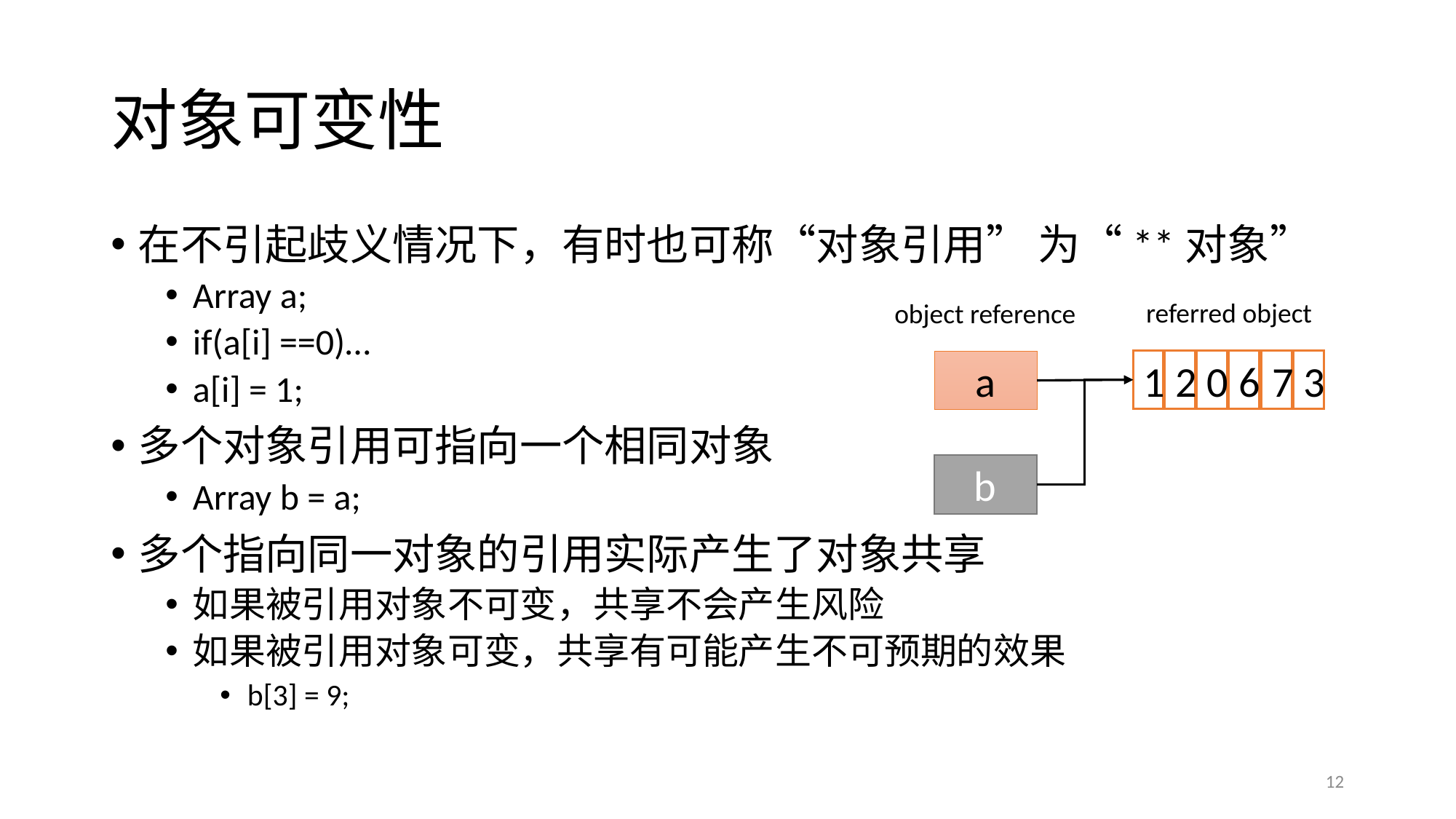

# 对象可变性
在不引起歧义情况下，有时也可称“对象引用” 为“**对象”
Array a;
if(a[i] ==0)…
a[i] = 1;
多个对象引用可指向一个相同对象
Array b = a;
多个指向同一对象的引用实际产生了对象共享
如果被引用对象不可变，共享不会产生风险
如果被引用对象可变，共享有可能产生不可预期的效果
b[3] = 9;
referred object
object reference
1
2
0
6
7
3
a
b
12